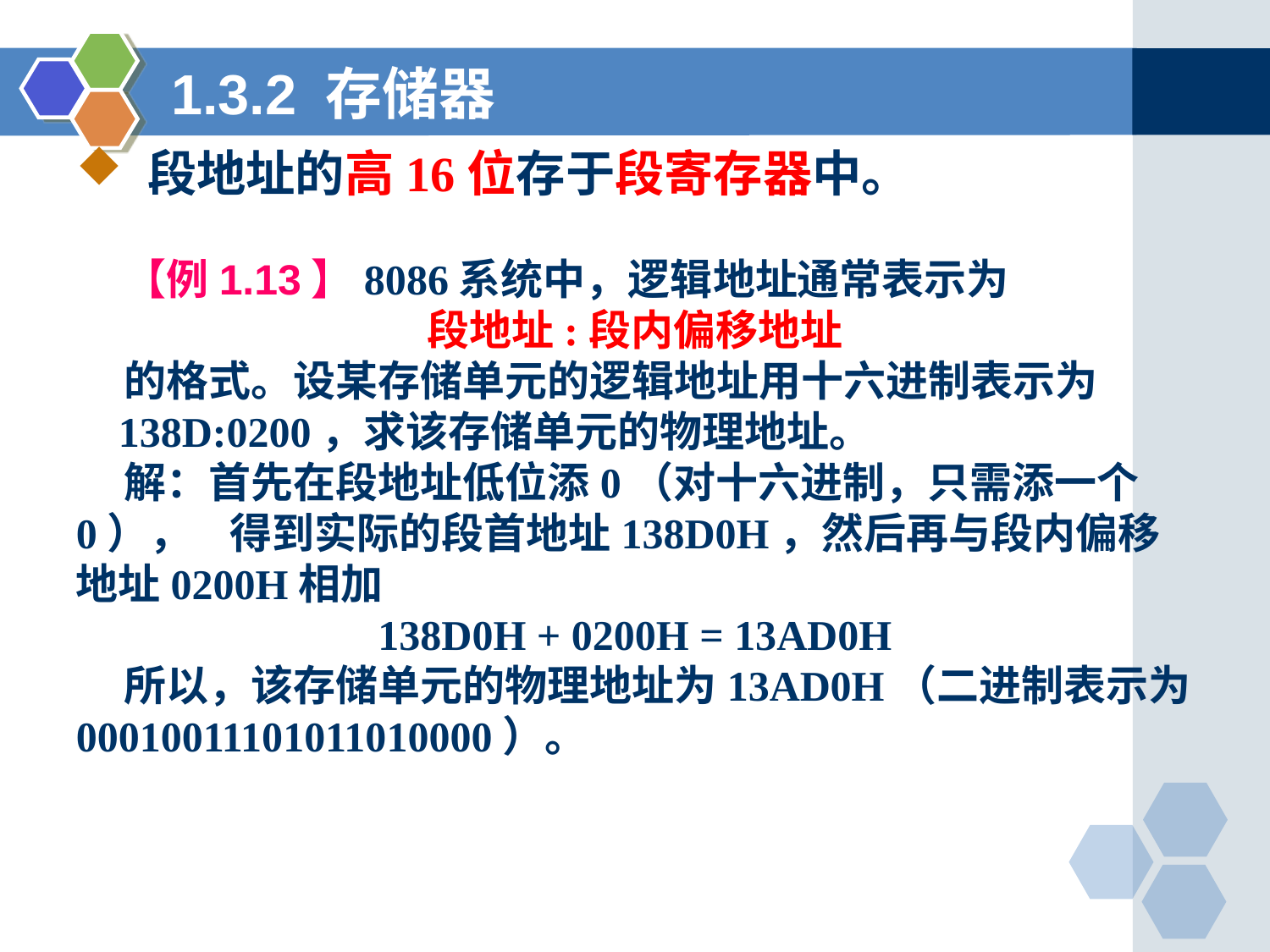

# 1.3.2 存储器
段地址的高16位存于段寄存器中。

    【例1.13】8086系统中，逻辑地址通常表示为
段地址:段内偏移地址
    的格式。设某存储单元的逻辑地址用十六进制表示为
    138D:0200，求该存储单元的物理地址。
    解：首先在段地址低位添0（对十六进制，只需添一个0），    得到实际的段首地址138D0H，然后再与段内偏移地址0200H相加
138D0H + 0200H = 13AD0H
    所以，该存储单元的物理地址为13AD0H（二进制表示为00010011101011010000）。